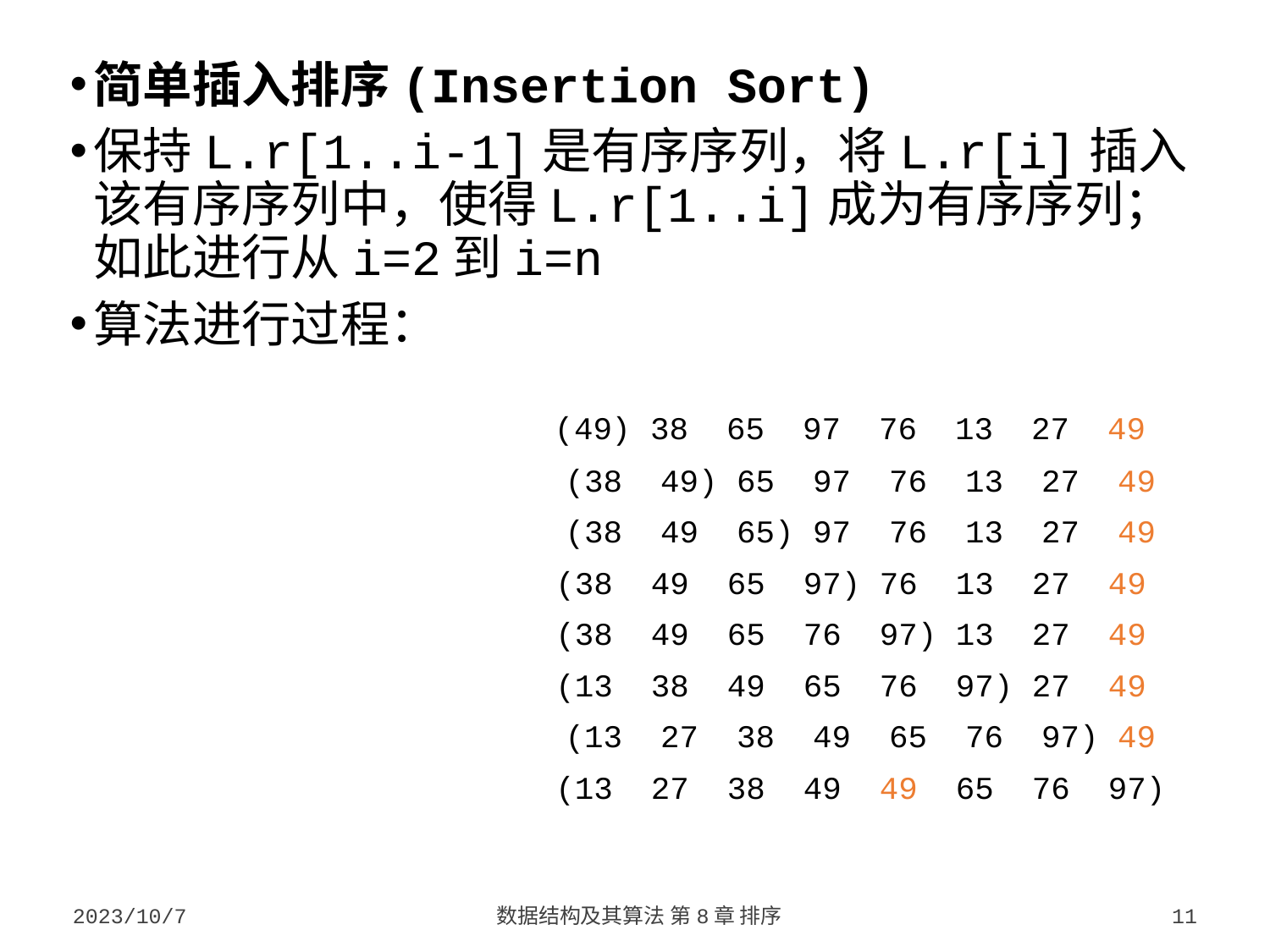

简单插入排序(Insertion Sort)
保持L.r[1..i-1]是有序序列，将L.r[i]插入该有序序列中，使得L.r[1..i]成为有序序列；如此进行从i=2到i=n
算法进行过程：
(  )
49  38  65  97  76  13  27  49
(38  49) 65  97  76  13  27  49
(38  49  65) 97  76  13  27  49
(38  49  65  97) 76  13  27  49
(38  49  65  76  97) 13  27  49
(13  38  49  65  76  97) 27  49
(13  27  38  49  65  76  97) 49
(13  27  38  49  49  65  76  97)
2023/10/7
数据结构及其算法 第8章 排序
11